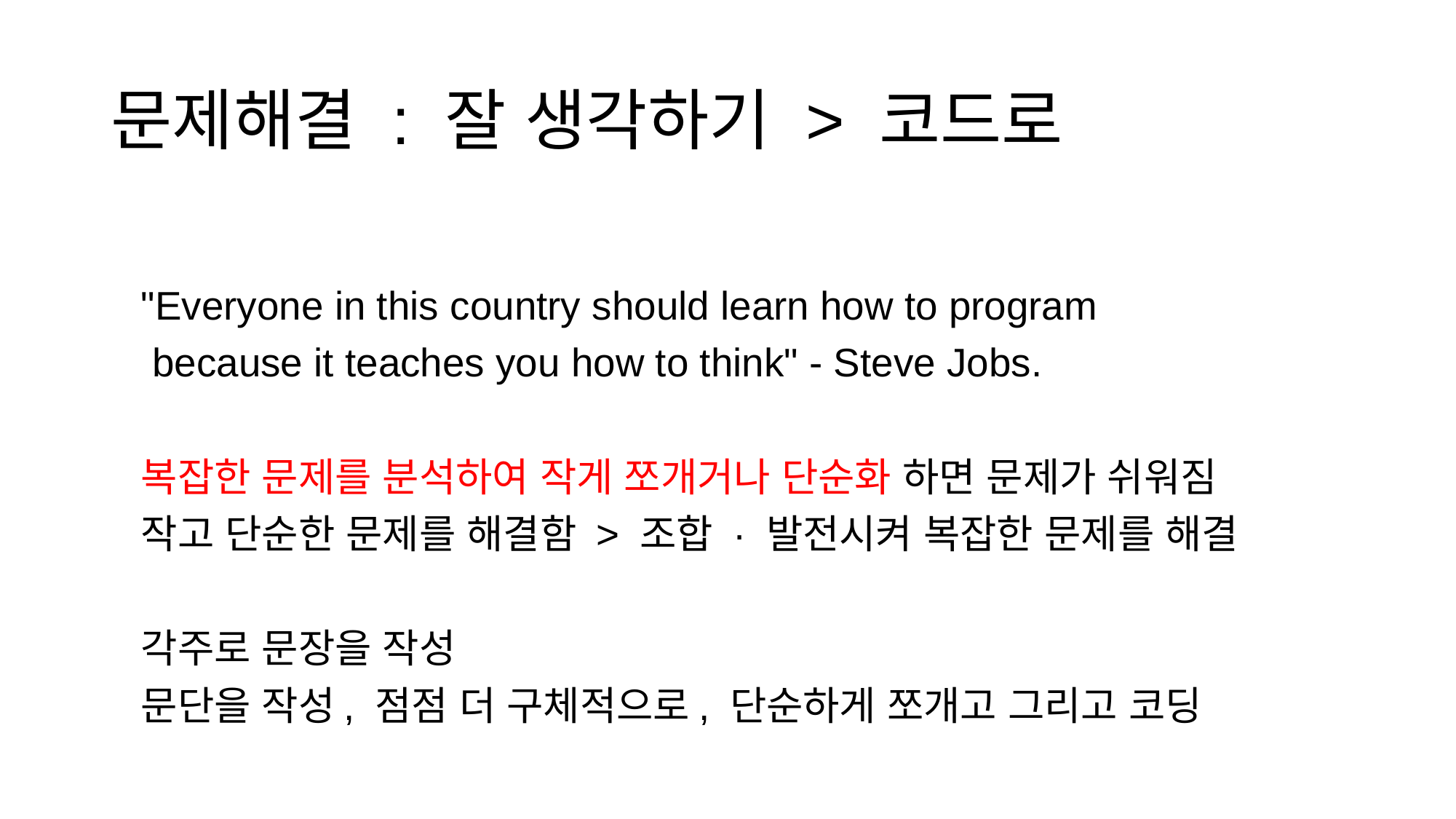

# 문제해결 : 잘 생각하기 > 코드로

"Everyone in this country should learn how to program
 because it teaches you how to think" - Steve Jobs.

복잡한 문제를 분석하여 작게 쪼개거나 단순화 하면 문제가 쉬워짐
작고 단순한 문제를 해결함 > 조합 · 발전시켜 복잡한 문제를 해결

각주로 문장을 작성
문단을 작성, 점점 더 구체적으로, 단순하게 쪼개고 그리고 코딩